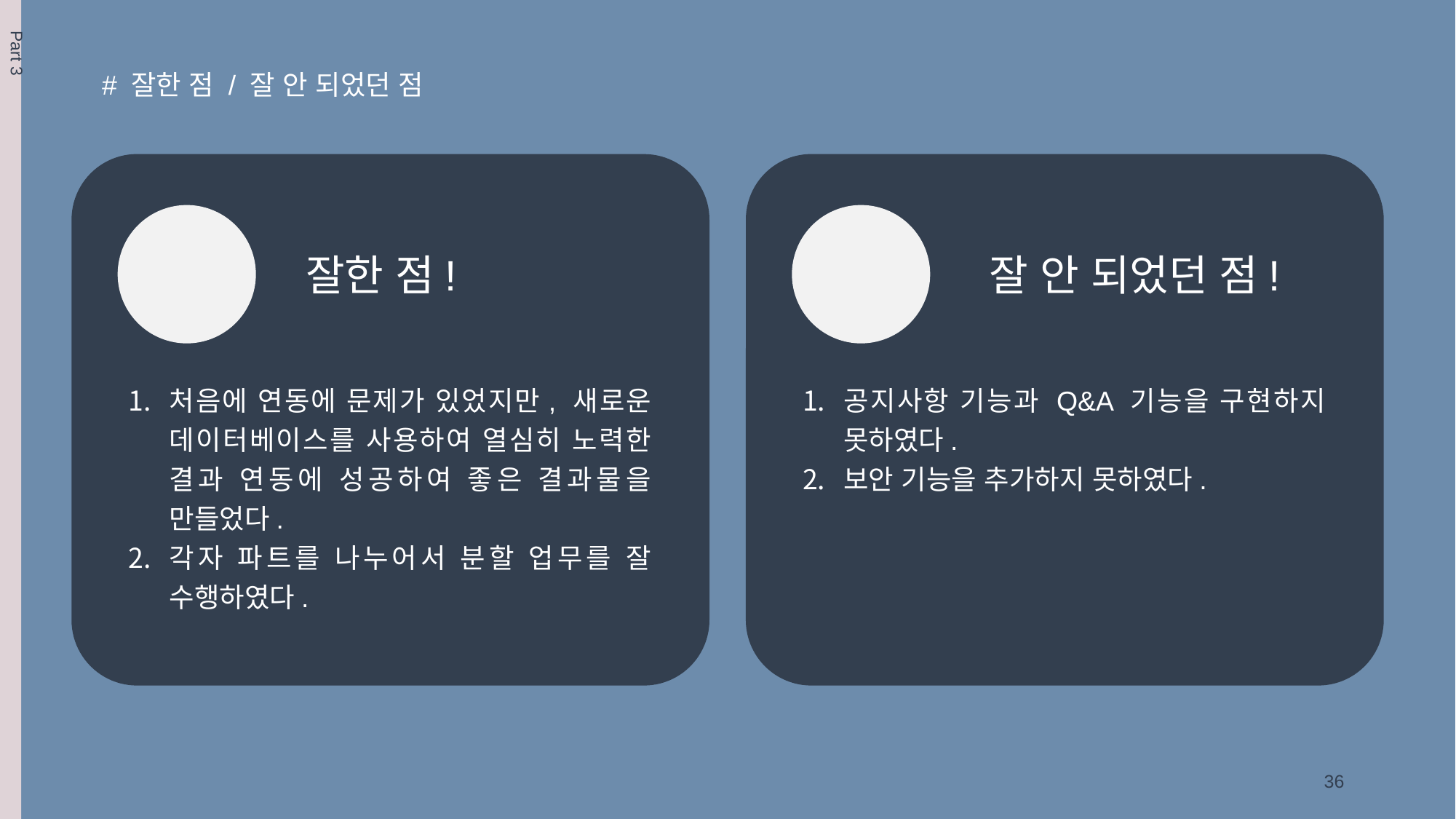

Part 3
# 잘한 점 / 잘 안 되었던 점

잘한 점!
처음에 연동에 문제가 있었지만, 새로운 데이터베이스를 사용하여 열심히 노력한 결과 연동에 성공하여 좋은 결과물을 만들었다.
각자 파트를 나누어서 분할 업무를 잘 수행하였다.

잘 안 되었던 점!
공지사항 기능과 Q&A 기능을 구현하지 못하였다.
보안 기능을 추가하지 못하였다.
36